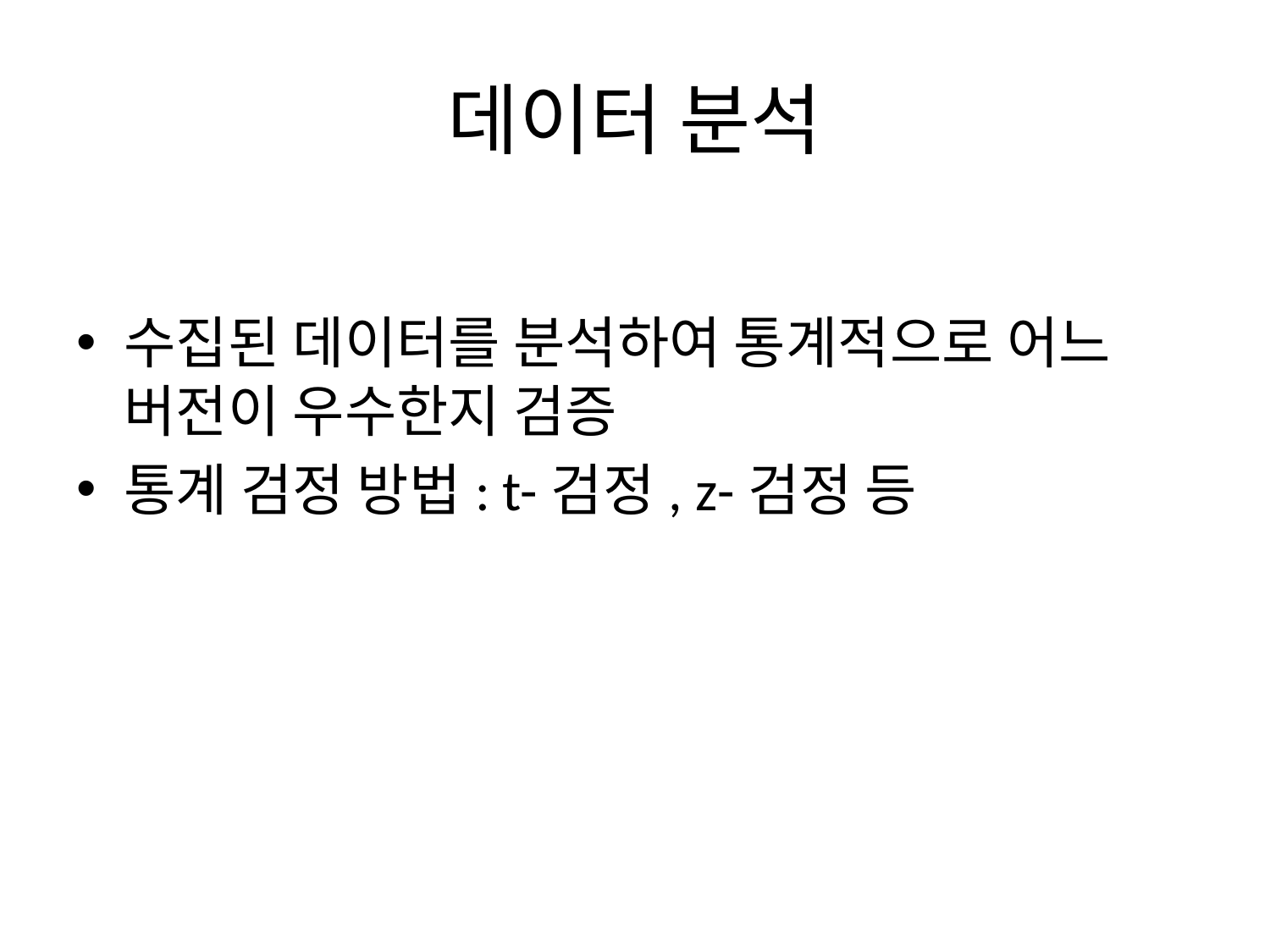

# 데이터 분석

수집된 데이터를 분석하여 통계적으로 어느 버전이 우수한지 검증
통계 검정 방법: t-검정, z-검정 등